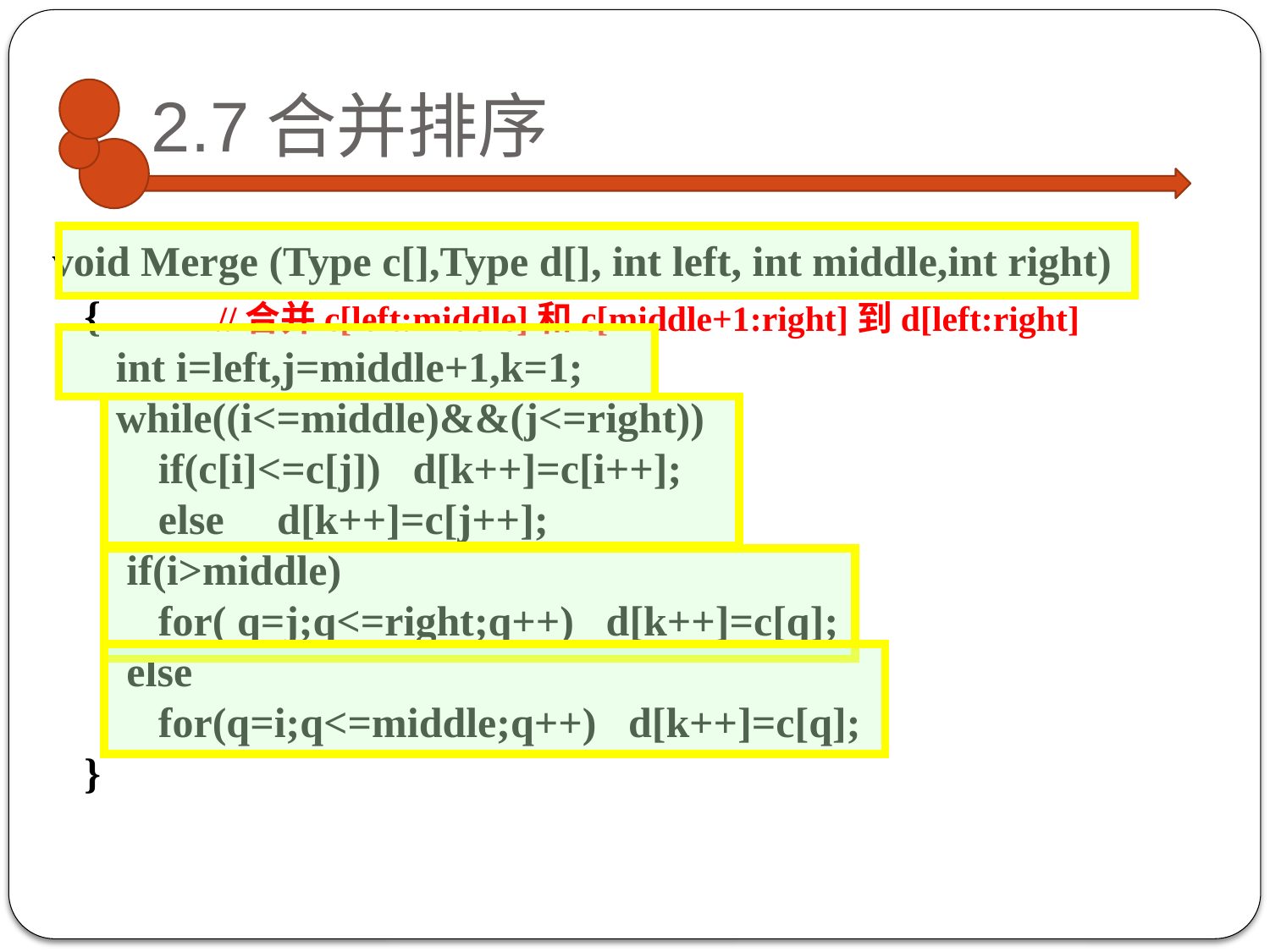

# 2.7合并排序
void Merge (Type c[],Type d[], int left, int middle,int right)
   {           //合并c[left:middle]和c[middle+1:right]到d[left:right]
      int i=left,j=middle+1,k=1;
      while((i<=middle)&&(j<=right))
          if(c[i]<=c[j])   d[k++]=c[i++];
          else     d[k++]=c[j++];
       if(i>middle)
          for( q=j;q<=right;q++)   d[k++]=c[q];
       else
          for(q=i;q<=middle;q++)   d[k++]=c[q];
   }